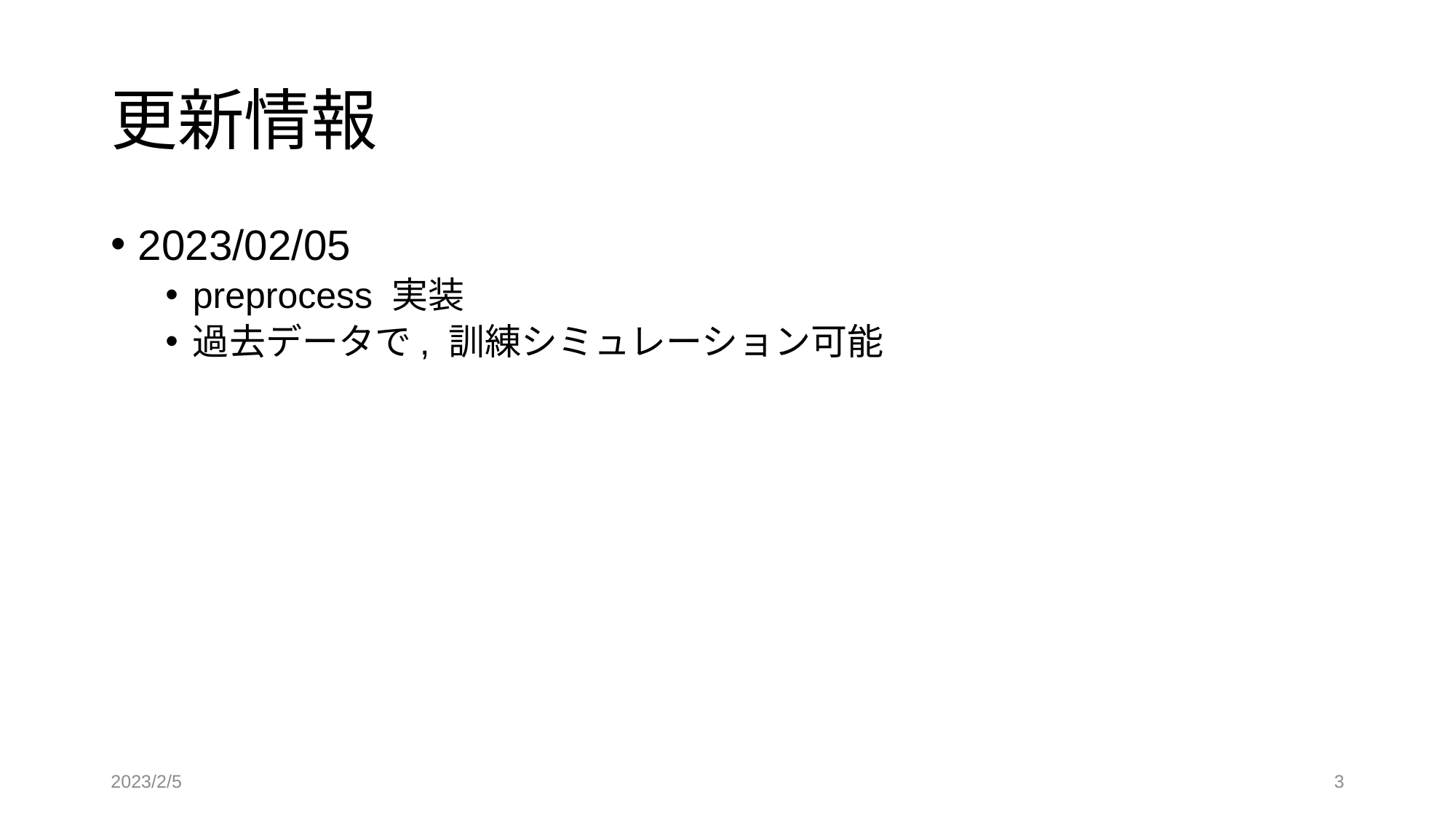

# 更新情報
2023/02/05
preprocess 実装
過去データで, 訓練シミュレーション可能
2023/2/5
3